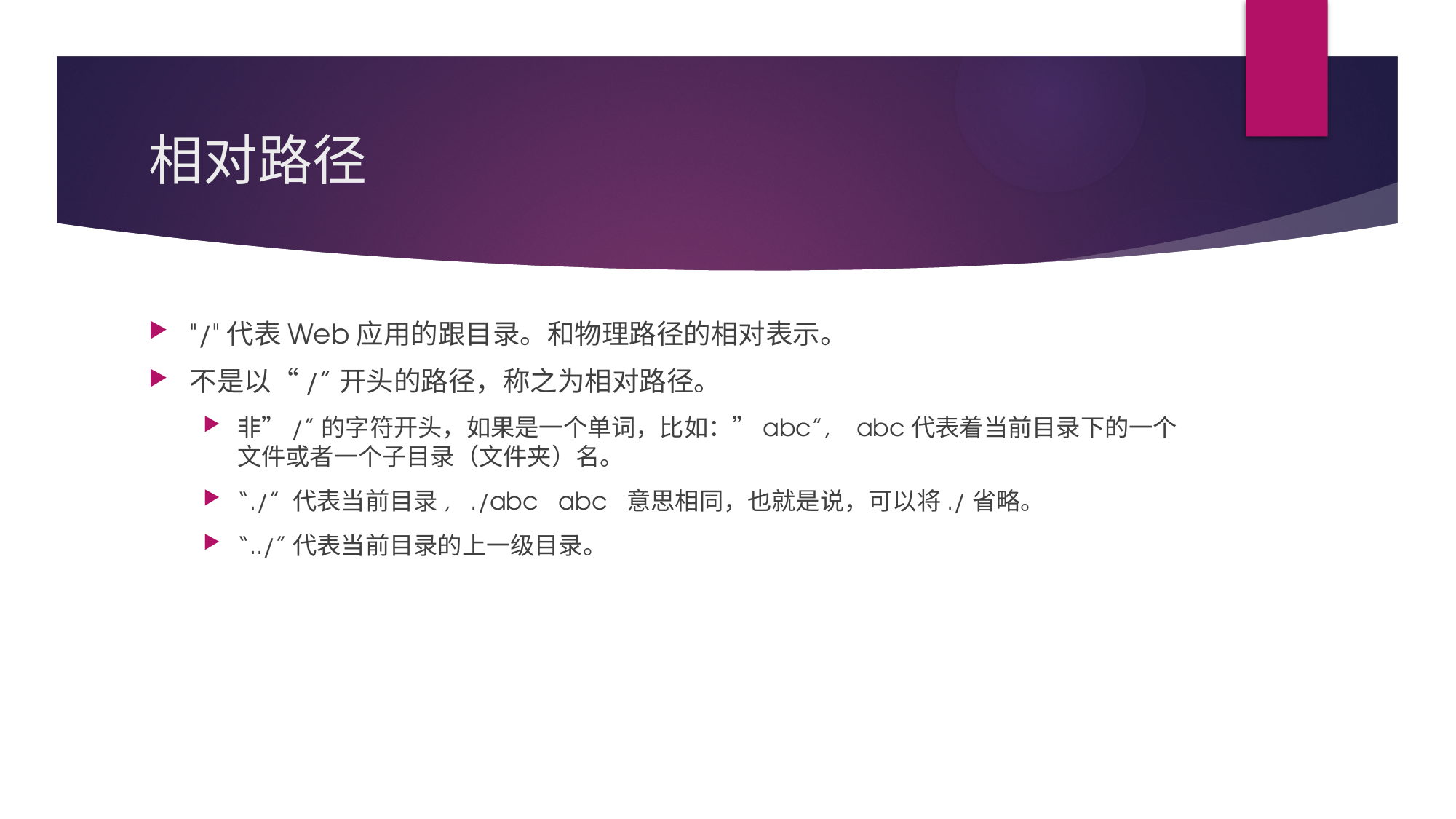

# 相对路径
"/"代表Web应用的跟目录。和物理路径的相对表示。
不是以“/”开头的路径，称之为相对路径。
非”/”的字符开头，如果是一个单词，比如：”abc”,    abc代表着当前目录下的一个文件或者一个子目录（文件夹）名。
“./” 代表当前目录,   ./abc   abc  意思相同，也就是说，可以将./省略。
“../”代表当前目录的上一级目录。